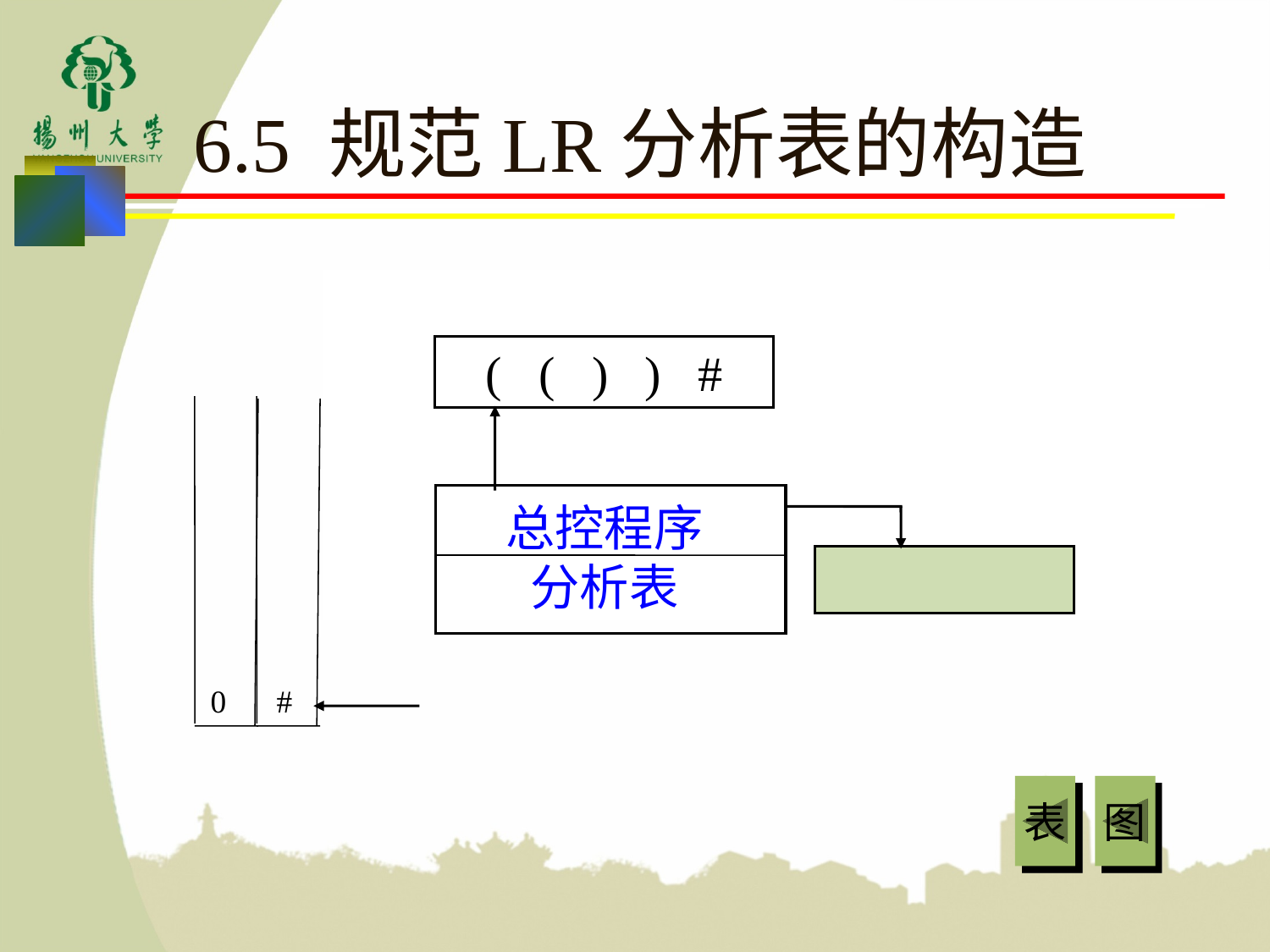

# 6.5 规范LR分析表的构造
(   (   )   )   #

0

#

总控程序
分析表

表
图

95